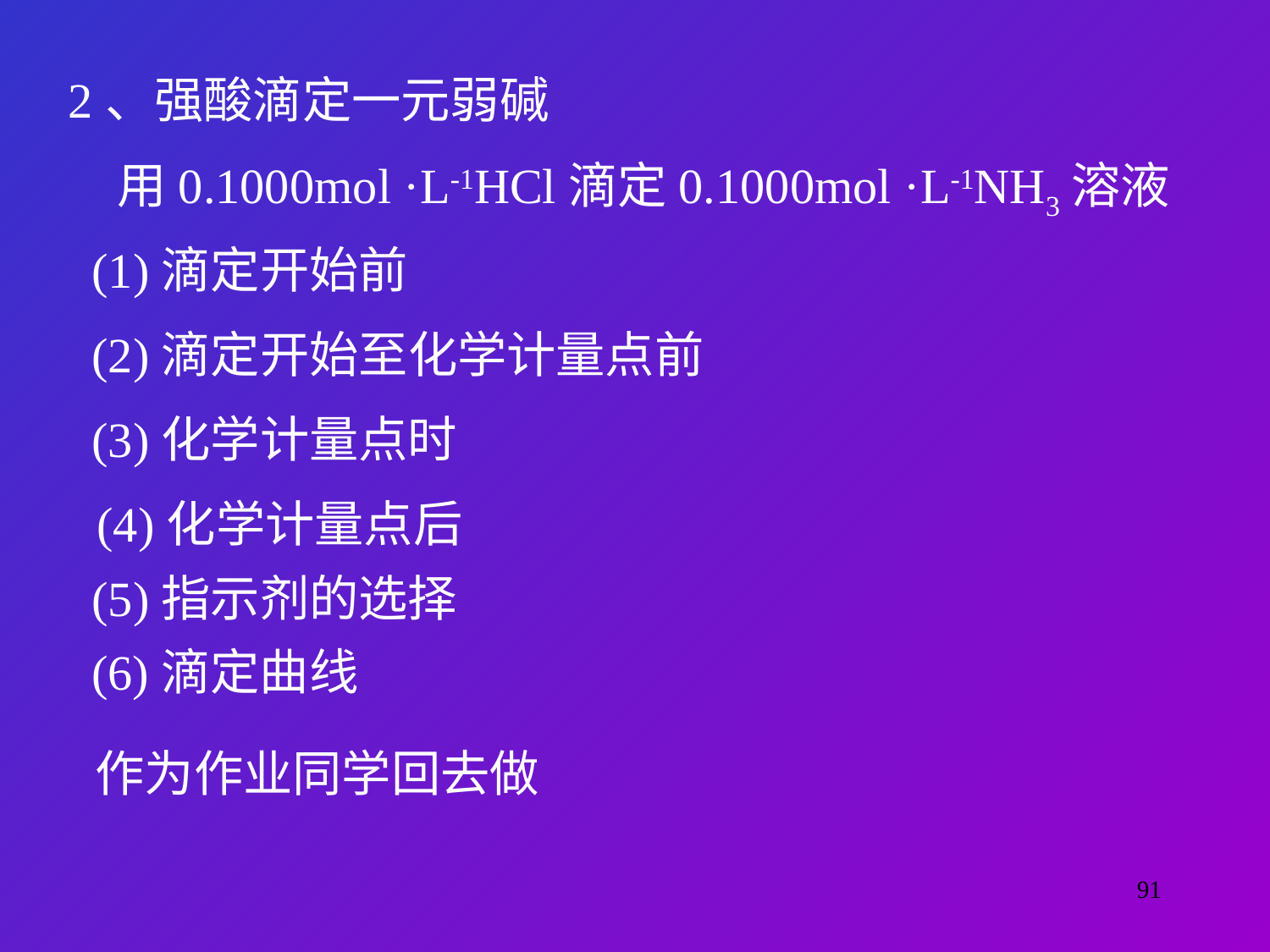

2、强酸滴定一元弱碱
用0.1000mol ·L-1HCl滴定0.1000mol ·L-1NH3溶液
(1)滴定开始前
(2)滴定开始至化学计量点前
(3)化学计量点时
(4)化学计量点后
(5)指示剂的选择
(6)滴定曲线
作为作业同学回去做
91